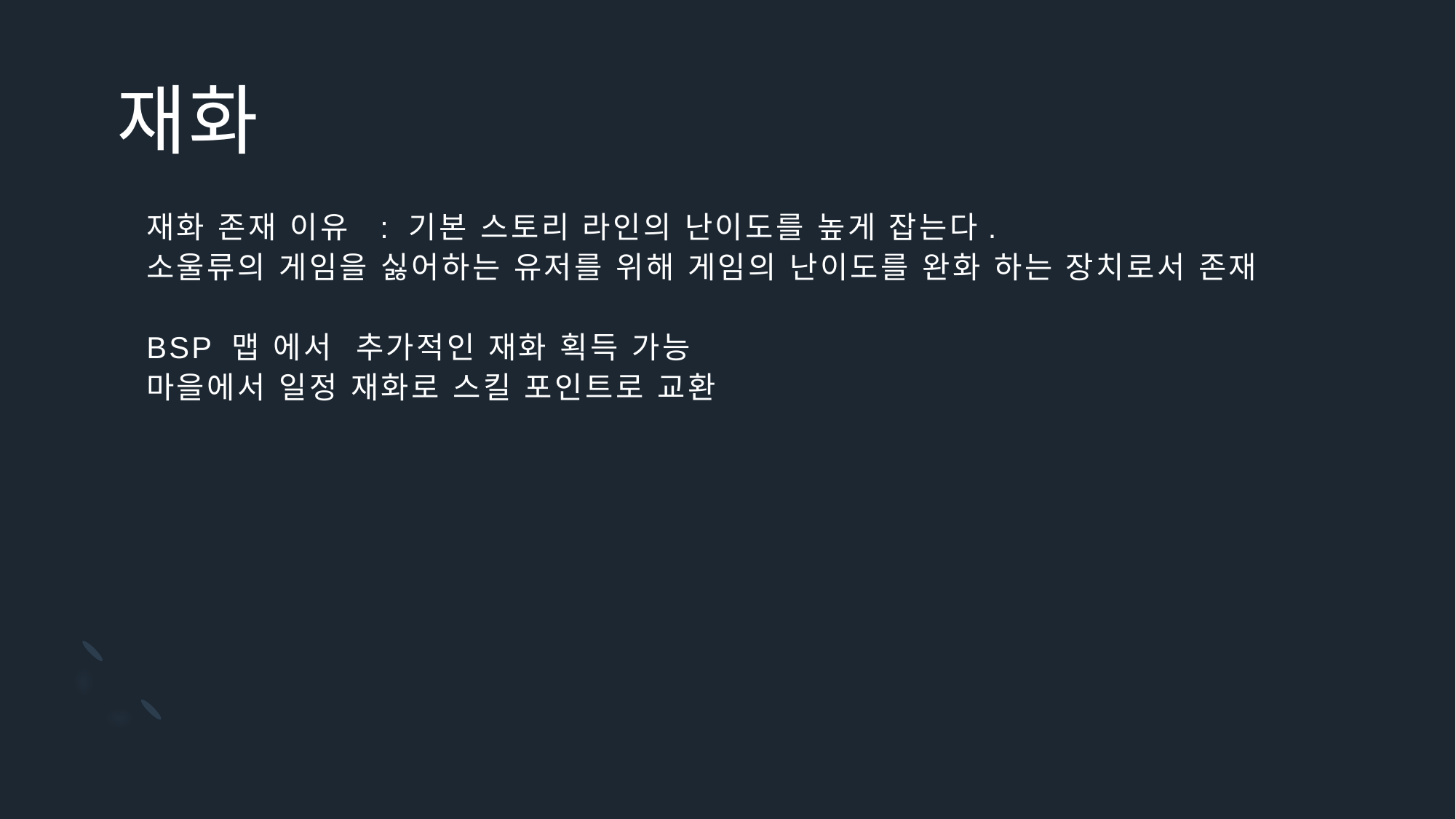

재화
# 재화 존재 이유  : 기본 스토리 라인의 난이도를 높게 잡는다. 소울류의 게임을 싫어하는 유저를 위해 게임의 난이도를 완화 하는 장치로서 존재 BSP 맵 에서  추가적인 재화 획득 가능 마을에서 일정 재화로 스킬 포인트로 교환